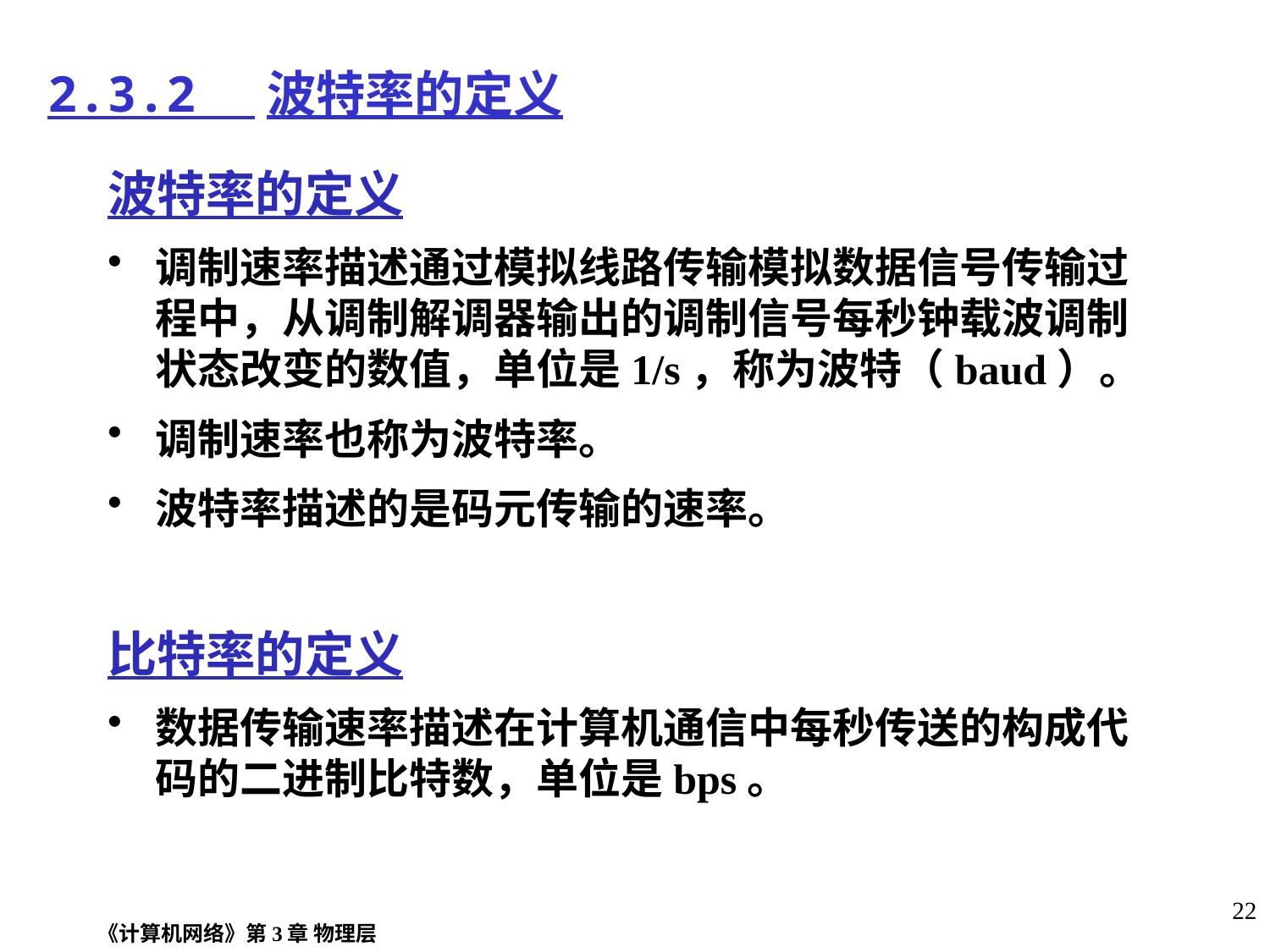

# 2.3.2  波特率的定义
波特率的定义
调制速率描述通过模拟线路传输模拟数据信号传输过程中，从调制解调器输出的调制信号每秒钟载波调制状态改变的数值，单位是1/s，称为波特（baud）。
调制速率也称为波特率。
波特率描述的是码元传输的速率。

比特率的定义
数据传输速率描述在计算机通信中每秒传送的构成代码的二进制比特数，单位是bps。

《计算机网络》第3章 物理层
22